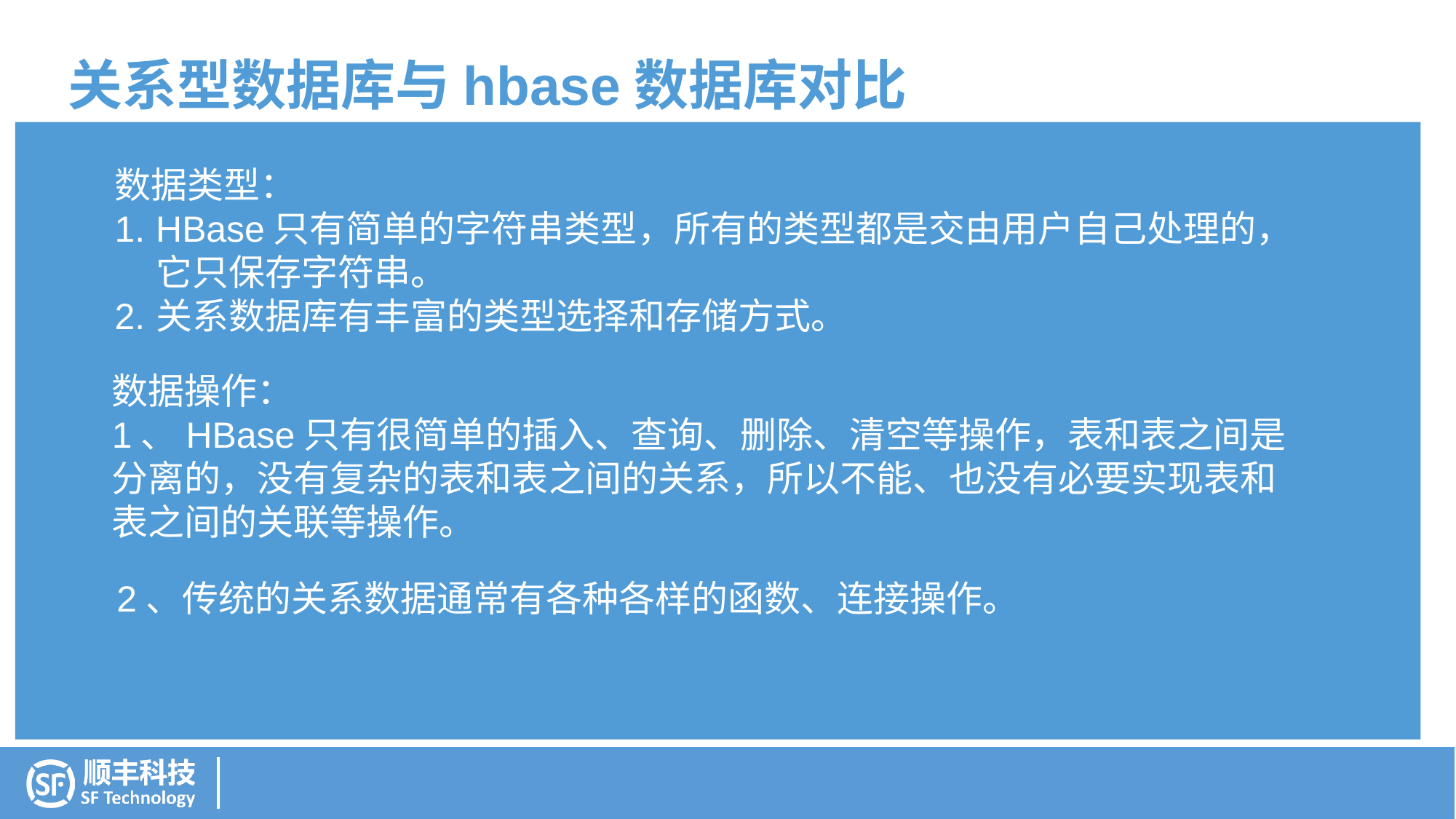

关系型数据库与hbase数据库对比

数据类型：
HBase只有简单的字符串类型，所有的类型都是交由用户自己处理的，它只保存字符串。
关系数据库有丰富的类型选择和存储方式。
数据操作：
1、HBase只有很简单的插入、查询、删除、清空等操作，表和表之间是分离的，没有复杂的表和表之间的关系，所以不能、也没有必要实现表和表之间的关联等操作。
2、传统的关系数据通常有各种各样的函数、连接操作。